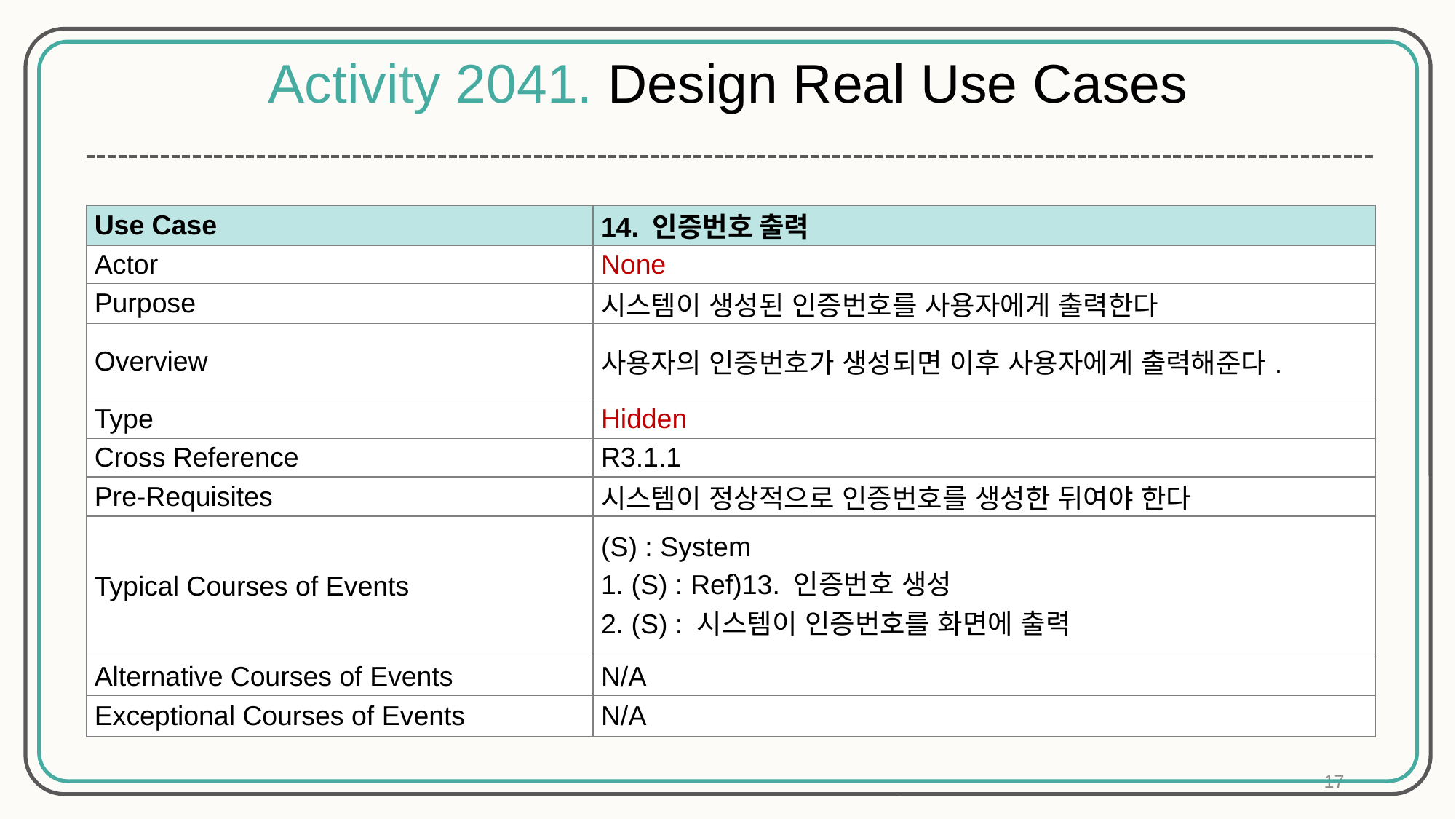

Activity 2041. Design Real Use Cases
| Use Case | 14. 인증번호 출력 |
| --- | --- |
| Actor | None |
| Purpose | 시스템이 생성된 인증번호를 사용자에게 출력한다 |
| Overview | 사용자의 인증번호가 생성되면 이후 사용자에게 출력해준다. |
| Type | Hidden |
| Cross Reference | R3.1.1 |
| Pre-Requisites | 시스템이 정상적으로 인증번호를 생성한 뒤여야 한다 |
| Typical Courses of Events | (S) : System 1. (S) : Ref)13. 인증번호 생성 2. (S) : 시스템이 인증번호를 화면에 출력 |
| Alternative Courses of Events | N/A |
| Exceptional Courses of Events | N/A |
17